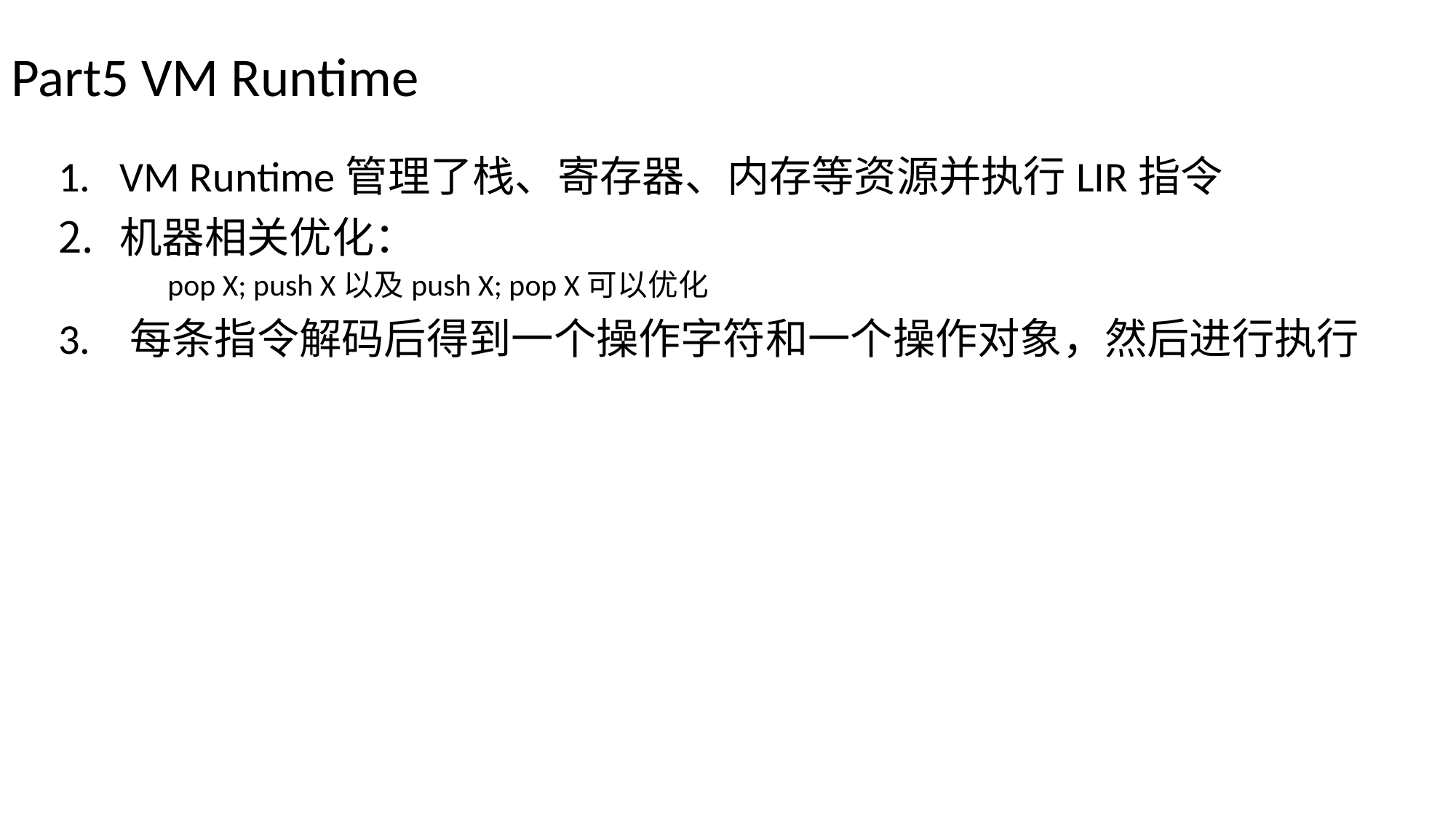

# Part5 VM Runtime
VM Runtime管理了栈、寄存器、内存等资源并执行LIR指令
机器相关优化：
pop X; push X以及push X; pop X可以优化
3.   每条指令解码后得到一个操作字符和一个操作对象，然后进行执行